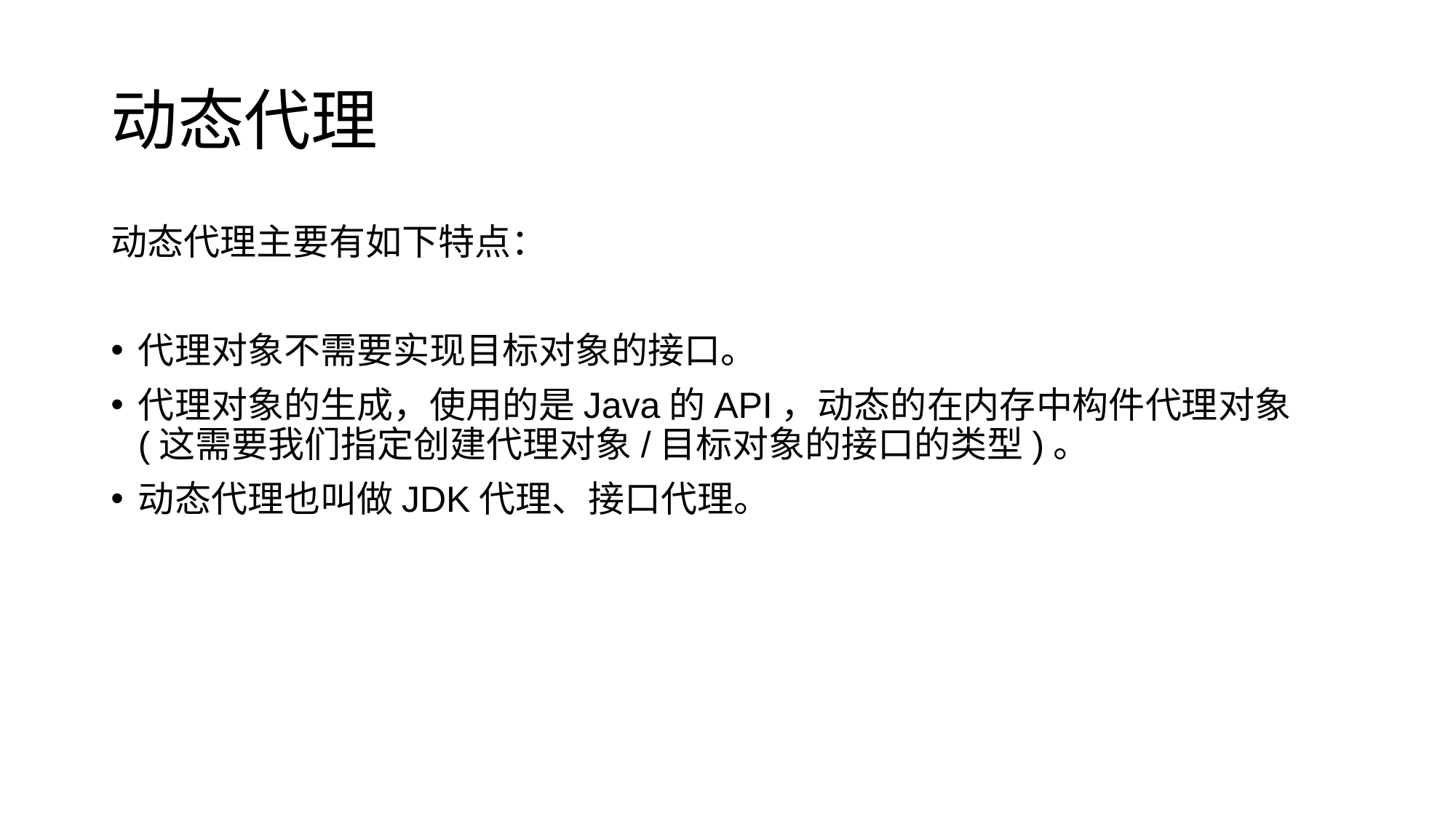

# 动态代理
动态代理主要有如下特点：

代理对象不需要实现目标对象的接口。
代理对象的生成，使用的是Java的API，动态的在内存中构件代理对象(这需要我们指定创建代理对象/目标对象的接口的类型)。
动态代理也叫做JDK代理、接口代理。